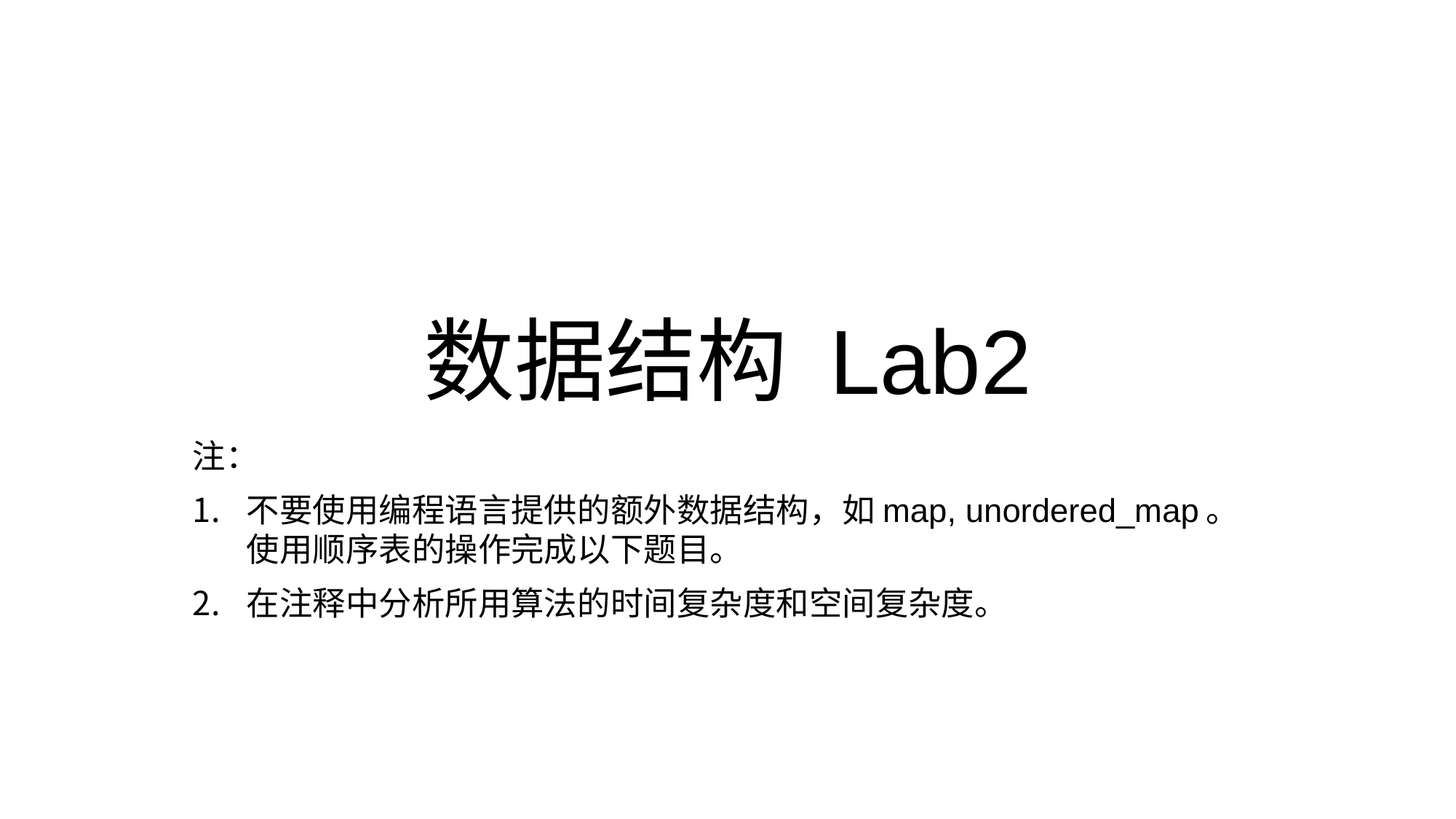

# 数据结构 Lab2
注：
不要使用编程语言提供的额外数据结构，如map, unordered_map。使用顺序表的操作完成以下题目。
在注释中分析所用算法的时间复杂度和空间复杂度。